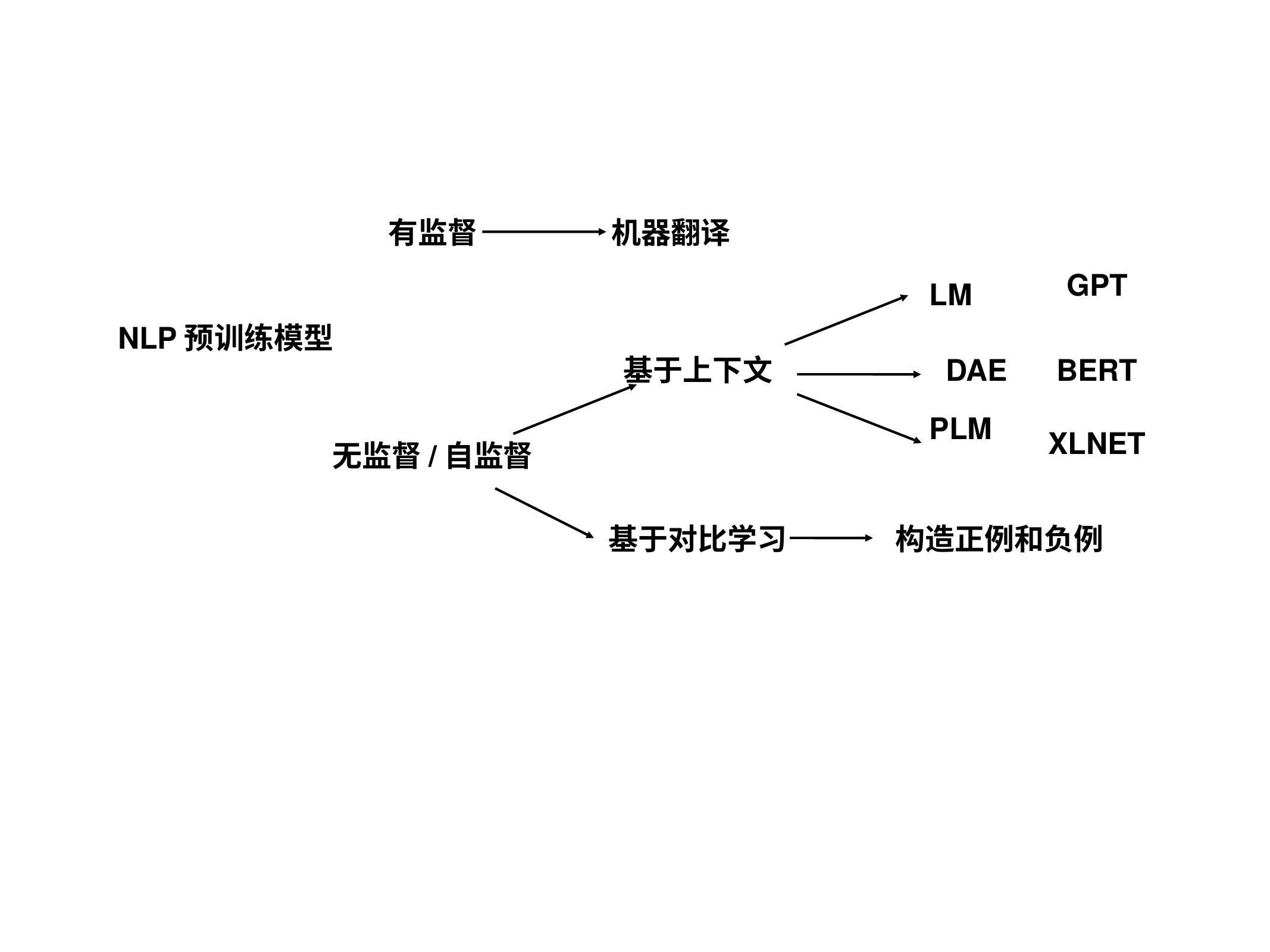

有监督
机器翻译

GPT
LM

NLP预训练模型
基于上下文
DAE
BERT

PLM
XLNET
无监督/自监督

基于对比学习
构造正例和负例